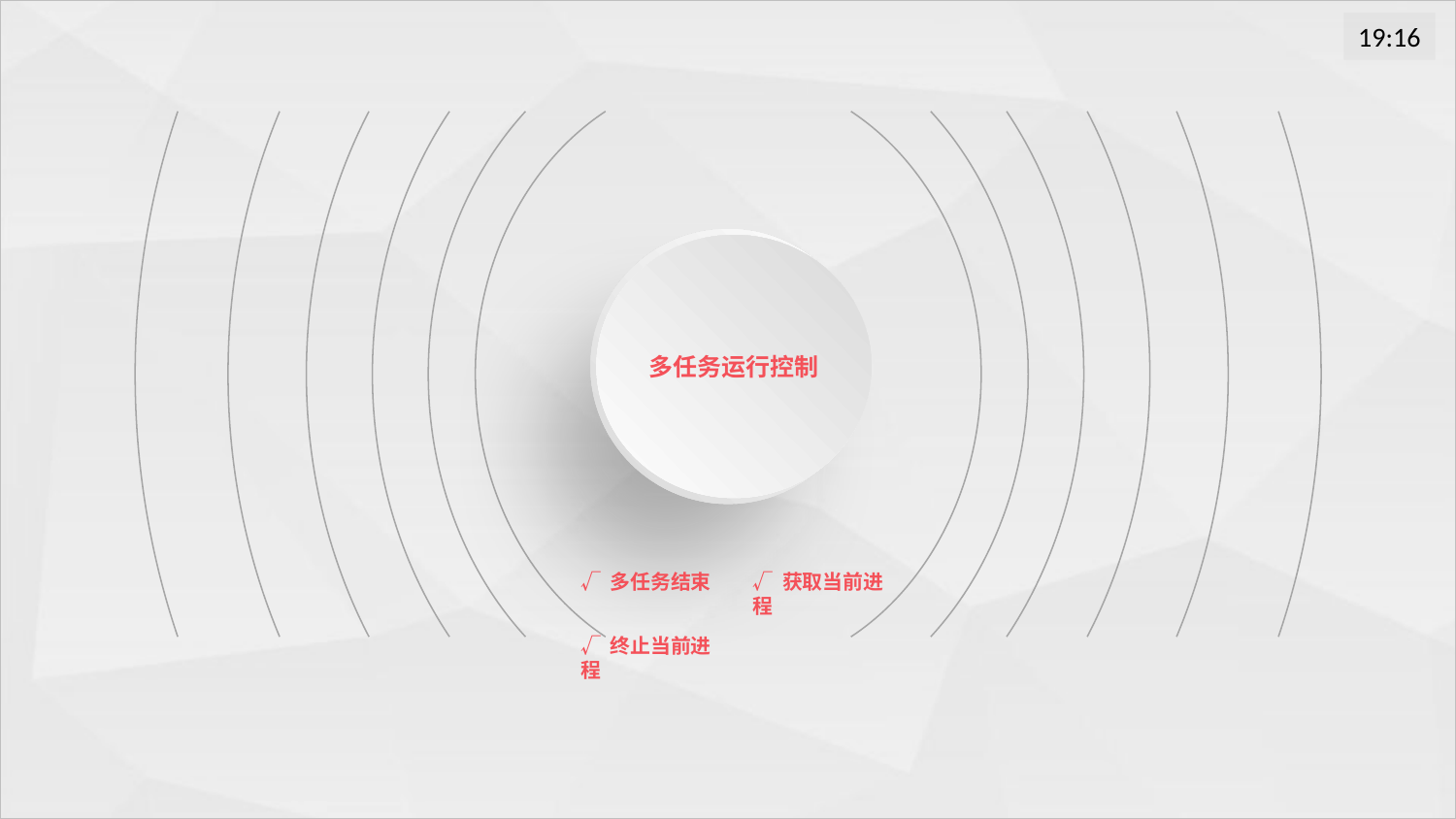

多任务运行控制
√ 多任务结束
√ 获取当前进程
√ 终止当前进程